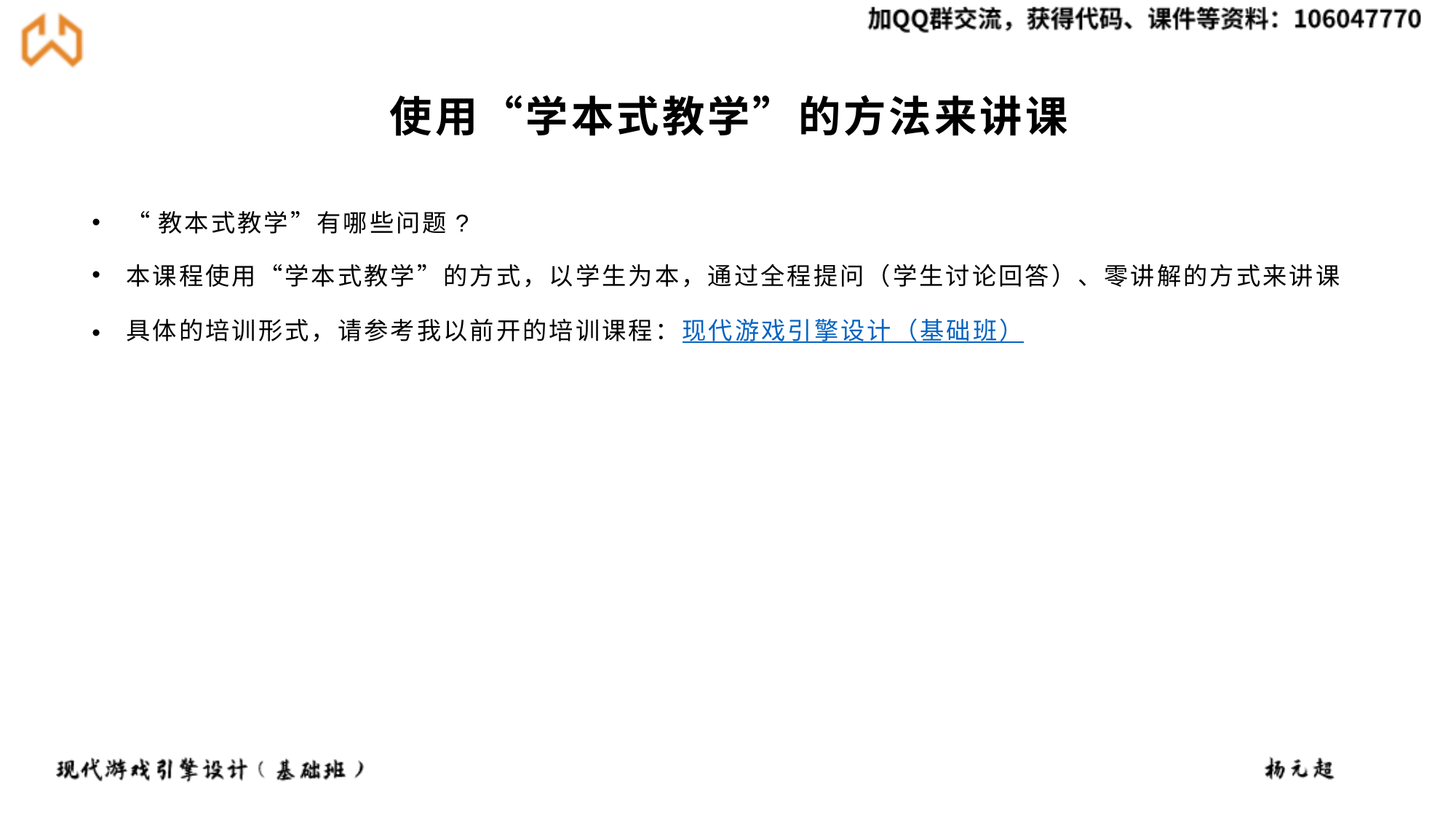

# 使用“学本式教学”的方法来讲课
“教本式教学”有哪些问题?
本课程使用“学本式教学”的方式，以学生为本，通过全程提问（学生讨论回答）、零讲解的方式来讲课
具体的培训形式，请参考我以前开的培训课程：现代游戏引擎设计（基础班）